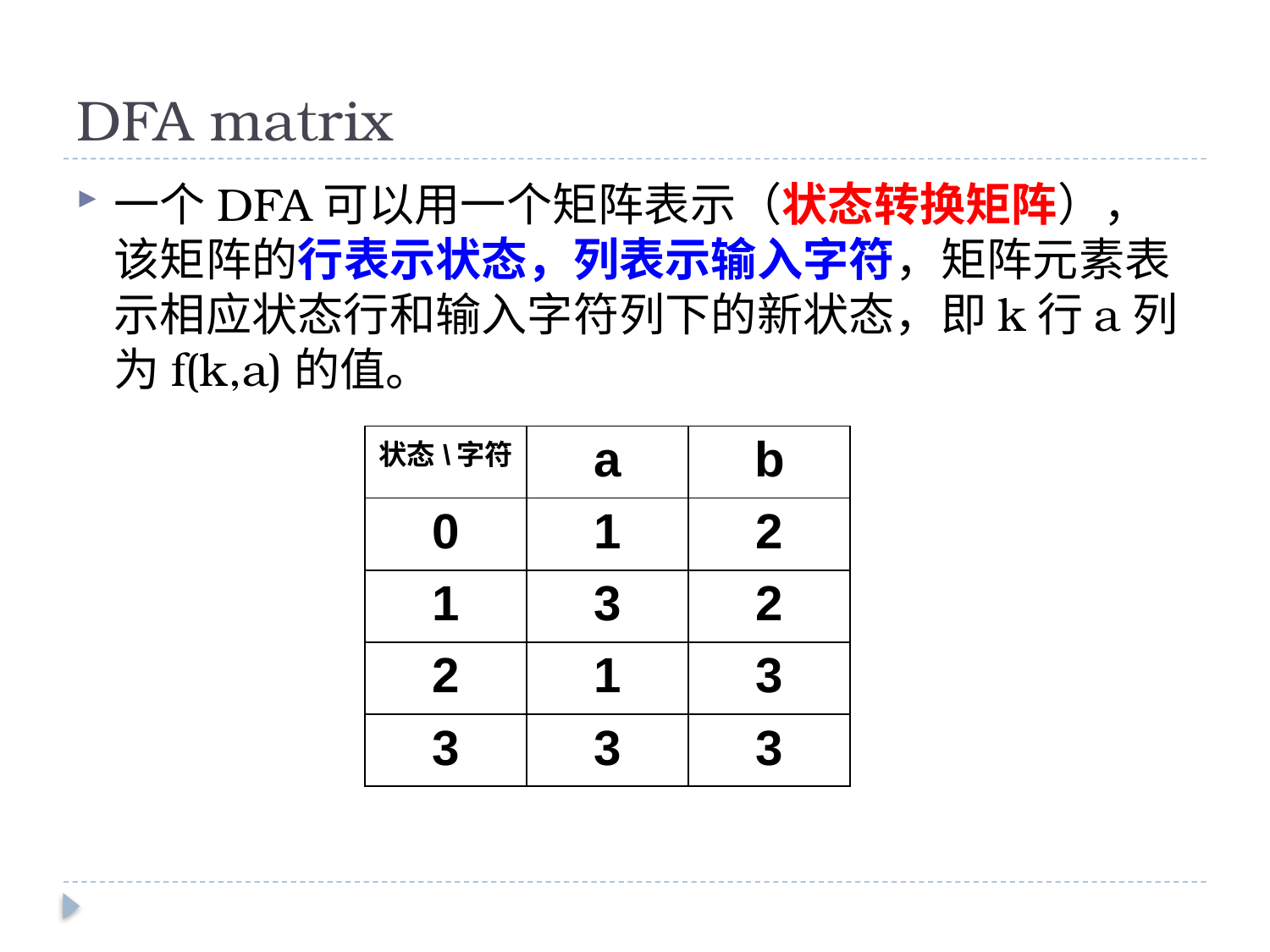

# DFA matrix
一个DFA可以用一个矩阵表示（状态转换矩阵），该矩阵的行表示状态，列表示输入字符，矩阵元素表示相应状态行和输入字符列下的新状态，即k行a列为f(k,a)的值。
| 状态\字符 | a | b |
| --- | --- | --- |
| 0 | 1 | 2 |
| 1 | 3 | 2 |
| 2 | 1 | 3 |
| 3 | 3 | 3 |